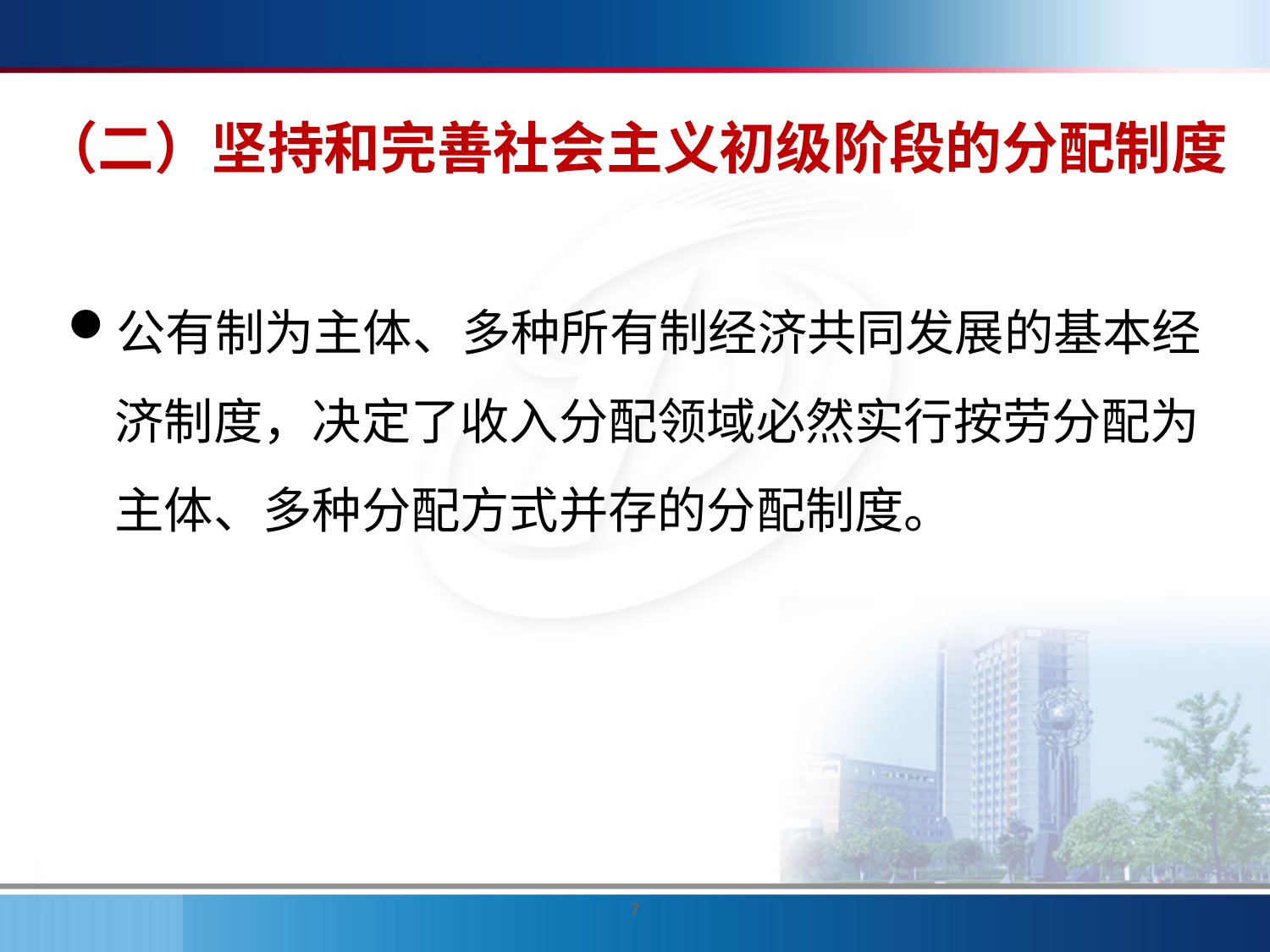

（二）坚持和完善社会主义初级阶段的分配制度
公有制为主体、多种所有制经济共同发展的基本经济制度，决定了收入分配领域必然实行按劳分配为主体、多种分配方式并存的分配制度。
7